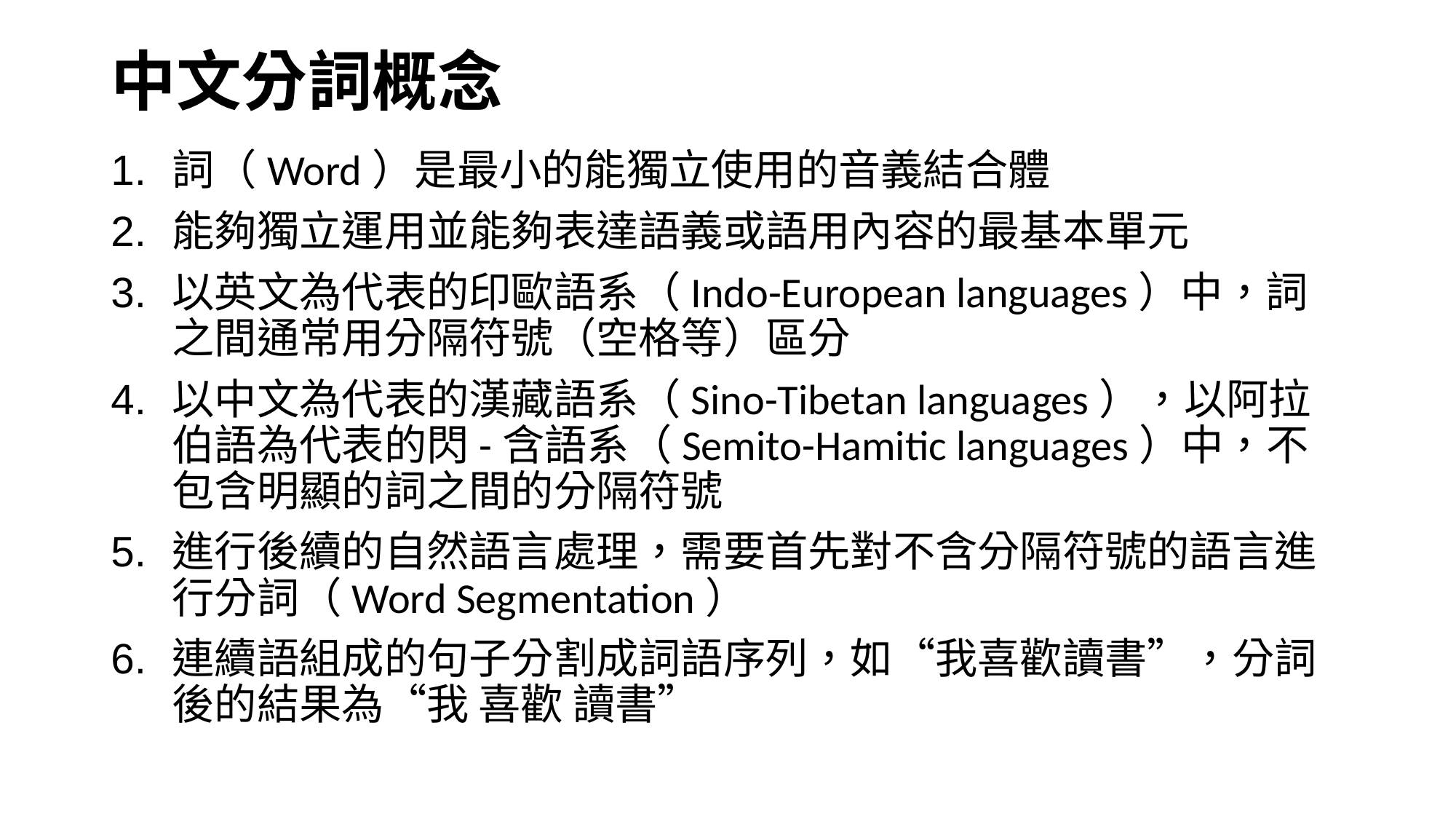

# 中文分詞概念
詞（Word）是最小的能獨立使用的音義結合體
能夠獨立運用並能夠表達語義或語用內容的最基本單元
以英文為代表的印歐語系（Indo-European languages）中，詞之間通常用分隔符號（空格等）區分
以中文為代表的漢藏語系（Sino-Tibetan languages），以阿拉伯語為代表的閃-含語系（Semito-Hamitic languages）中，不包含明顯的詞之間的分隔符號
進行後續的自然語言處理，需要首先對不含分隔符號的語言進行分詞（Word Segmentation）
連續語組成的句子分割成詞語序列，如“我喜歡讀書”，分詞後的結果為“我 喜歡 讀書”